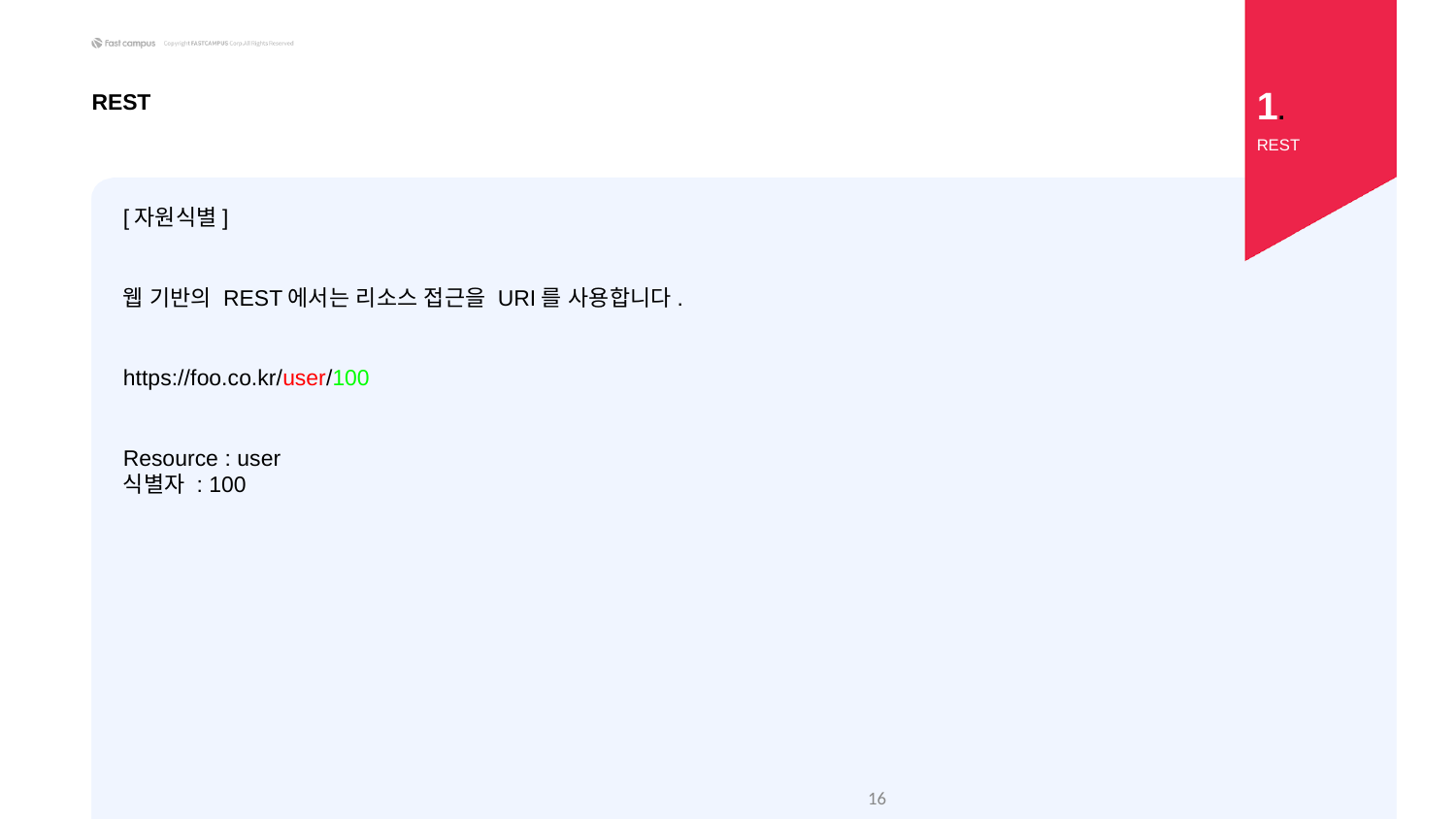

1.
REST
REST
[자원식별]

웹 기반의 REST에서는 리소스 접근을 URI를 사용합니다.

https://foo.co.kr/user/100

Resource : user
식별자 : 100

16